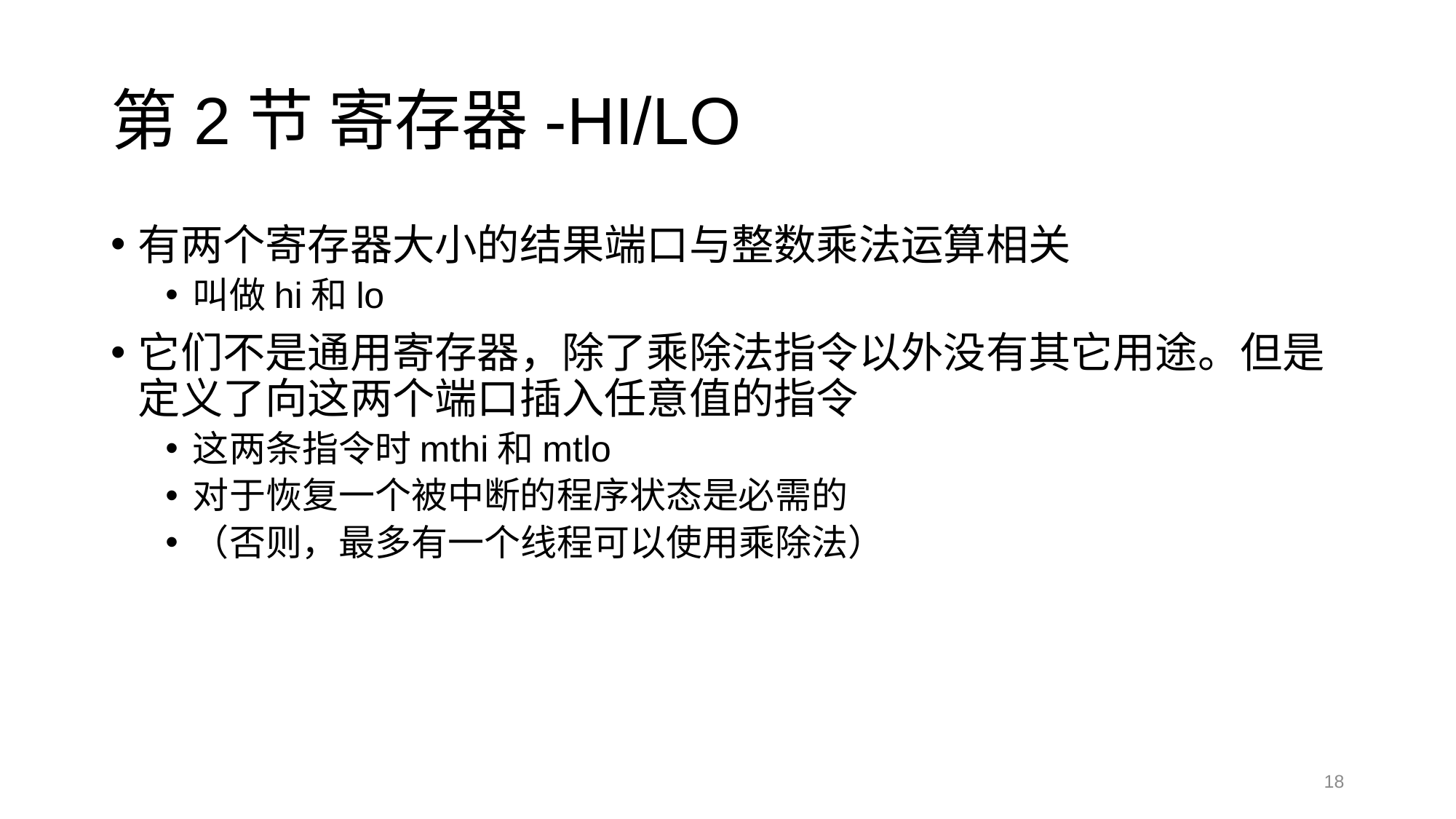

# 第2节 寄存器-HI/LO
有两个寄存器大小的结果端口与整数乘法运算相关
叫做hi和lo
它们不是通用寄存器，除了乘除法指令以外没有其它用途。但是定义了向这两个端口插入任意值的指令
这两条指令时mthi和mtlo
对于恢复一个被中断的程序状态是必需的
（否则，最多有一个线程可以使用乘除法）
18